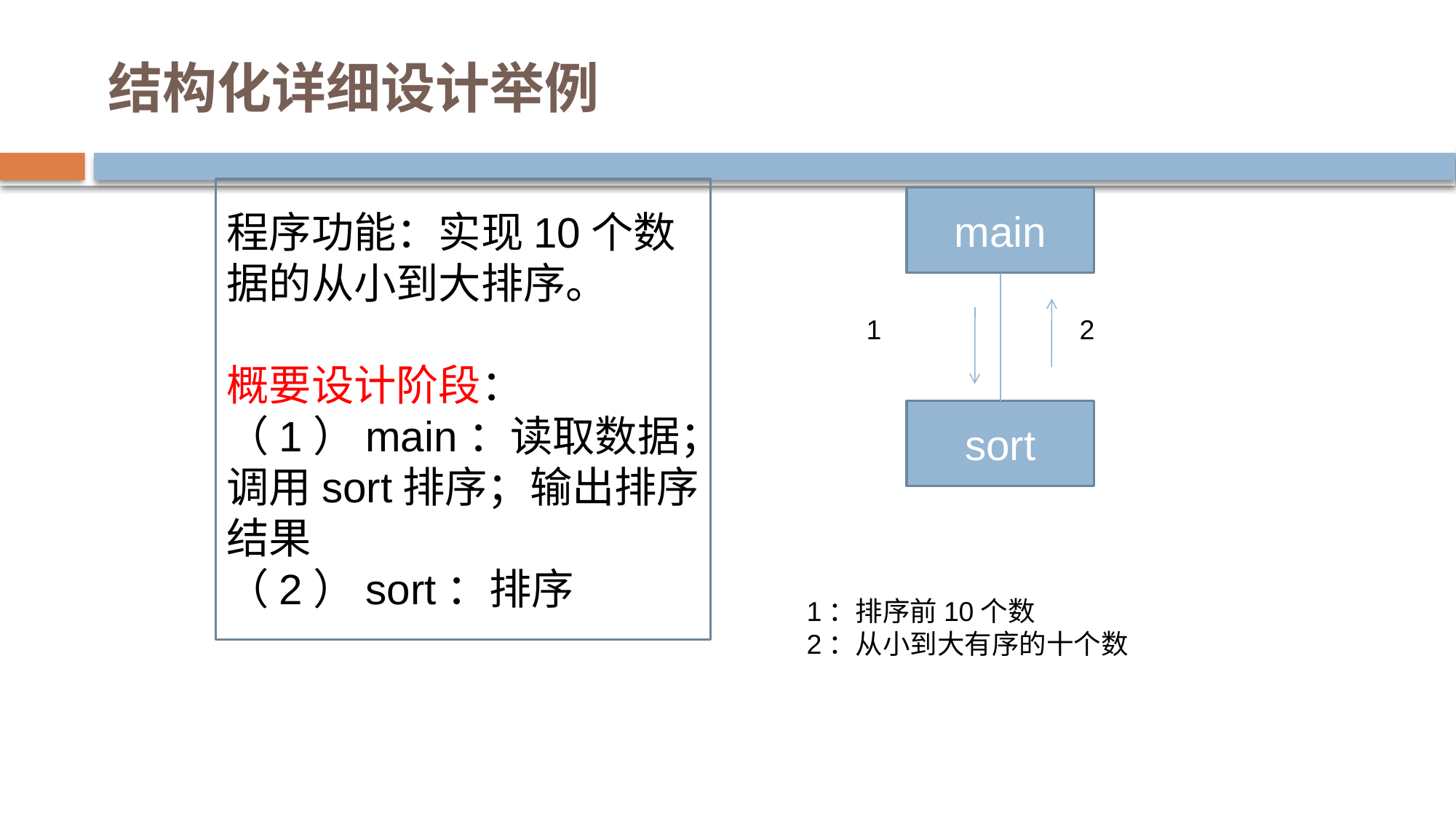

# 结构化详细设计举例
程序功能：实现10个数据的从小到大排序。

概要设计阶段：
（1）main：读取数据；调用sort排序；输出排序结果
（2）sort：排序
main
1
2
sort
1：排序前10个数
2：从小到大有序的十个数